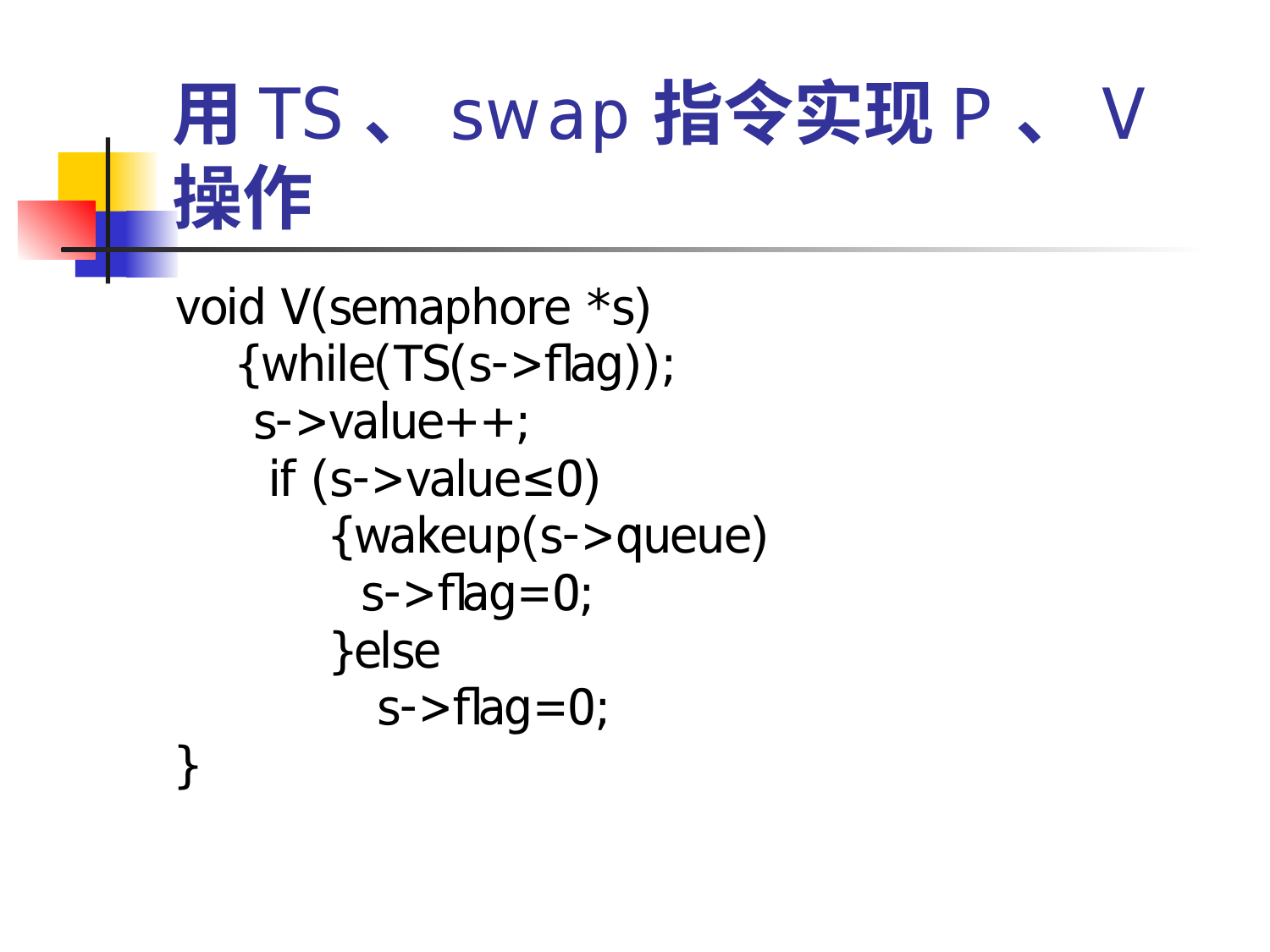

# 用TS、swap指令实现P、V操作
void V(semaphore *s)
    {while(TS(s->flag));
     s->value++;
      if (s->value≤0)
          {wakeup(s->queue)
            s->flag=0;
          }else
             s->flag=0;
}